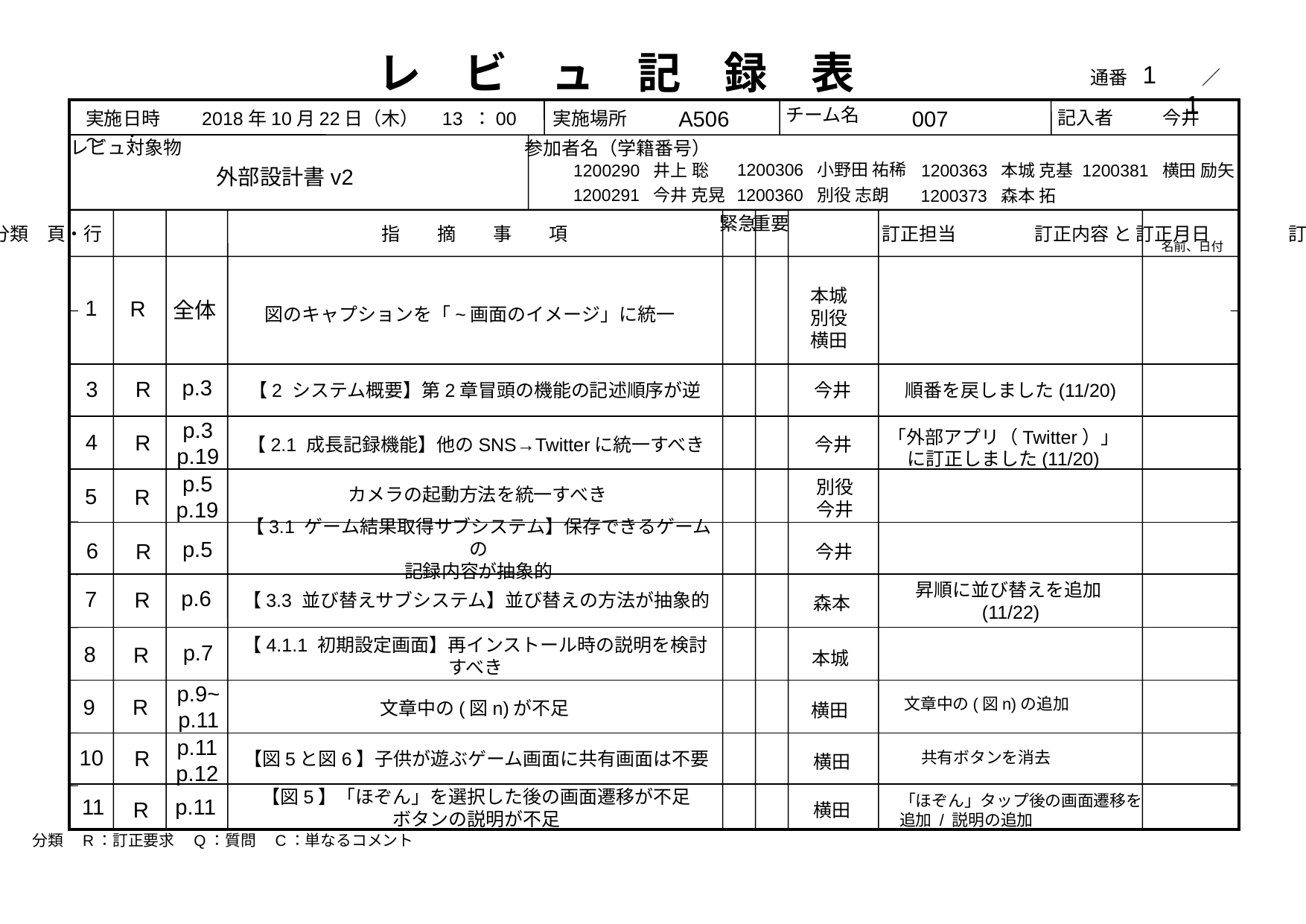

レ　ビ　ュ　記　録　表
通番　　　　／
チーム名

記入者
実施日時　　2018年10月22日（木）　13 ：00　～　：
実施場所
レビュ対象物
参加者名（学籍番号）

重要
緊急

番号　分類　頁・行　　　　　　　　　　　　　　　指　　摘　　事　　項　　　　　　　　　　　　             　　訂正担当　　　 　訂正内容 と 訂正月日　 　　　訂正確認
名前、日付

分類　R：訂正要求　Q：質問　C：単なるコメント
1　　　1
007
A506
今井
1200306  小野田 祐稀
1200381  横田 励矢
1200363  本城 克基
1200290  井上 聡
外部設計書v2
1200291  今井 克晃
1200360  別役 志朗
1200373  森本 拓
本城
別役
横田

1
R
全体
図のキャプションを「~画面のイメージ」に統一
p.3
3
R
今井
【2 システム概要】第2章冒頭の機能の記述順序が逆
順番を戻しました(11/20)

p.3
p.19

「外部アプリ（Twitter）」に訂正しました(11/20)
4
R

【2.1 成長記録機能】他のSNS→Twitterに統一すべき
今井
p.5
p.19
別役
今井
カメラの起動方法を統一すべき

5
R

【3.1 ゲーム結果取得サブシステム】保存できるゲームの
記録内容が抽象的
p.5
6

R
今井
p.6
7
R

【3.3 並び替えサブシステム】並び替えの方法が抽象的
昇順に並び替えを追加(11/22)
森本
p.7
8
R

【4.1.1 初期設定画面】再インストール時の説明を検討すべき

本城
p.9~p.11
9
R

文章中の(図n)が不足

横田
文章中の(図n)の追加
p.11
p.12
10
R

【図5と図6】子供が遊ぶゲーム画面に共有画面は不要

横田
共有ボタンを消去
【図5】「ほぞん」を選択した後の画面遷移が不足
ボタンの説明が不足
11
p.11

R
横田
「ほぞん」タップ後の画面遷移を追加 / 説明の追加